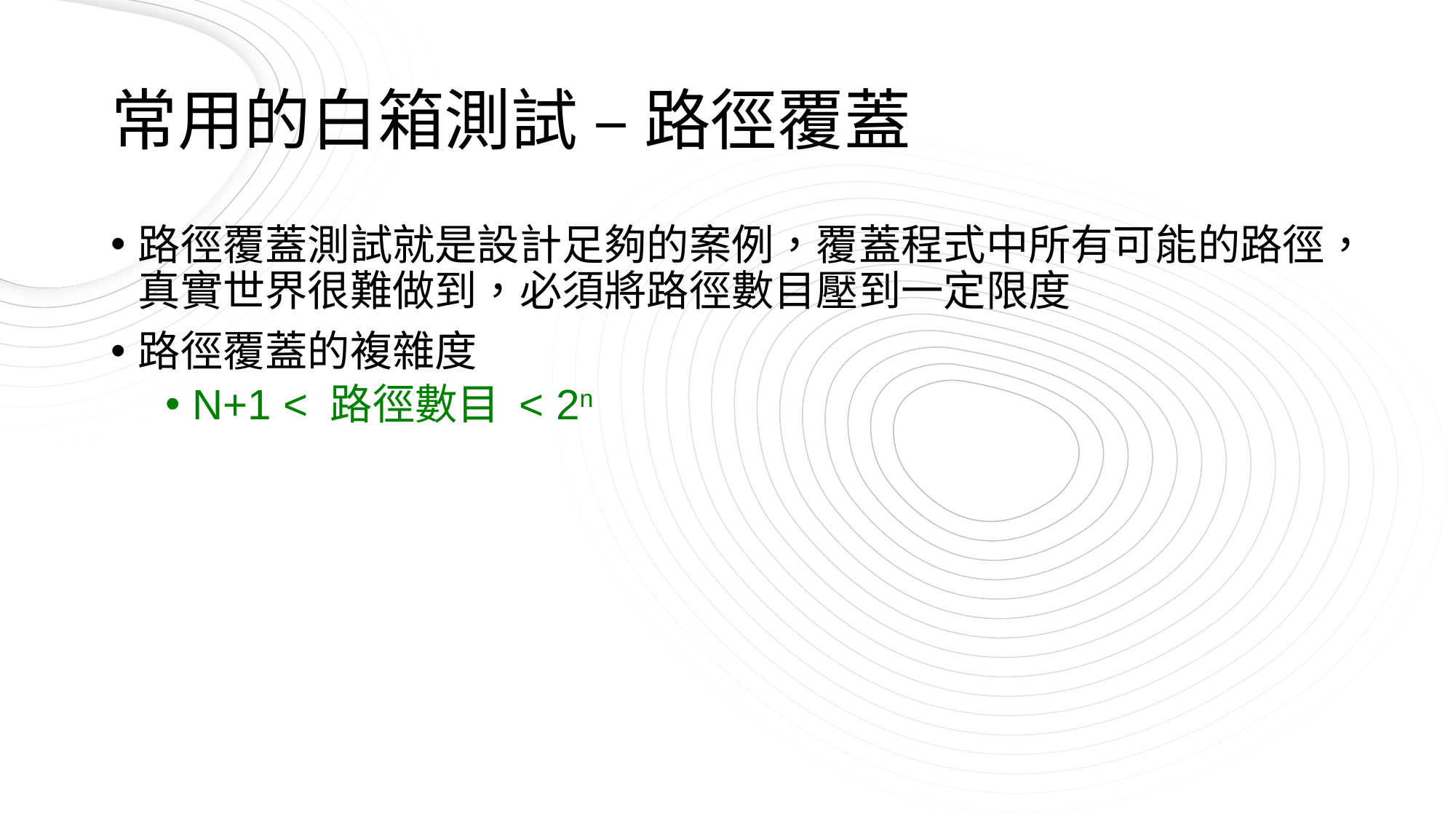

# 常用的白箱測試 – 路徑覆蓋
路徑覆蓋測試就是設計足夠的案例，覆蓋程式中所有可能的路徑，真實世界很難做到，必須將路徑數目壓到一定限度
路徑覆蓋的複雜度
N+1 < 路徑數目 < 2n